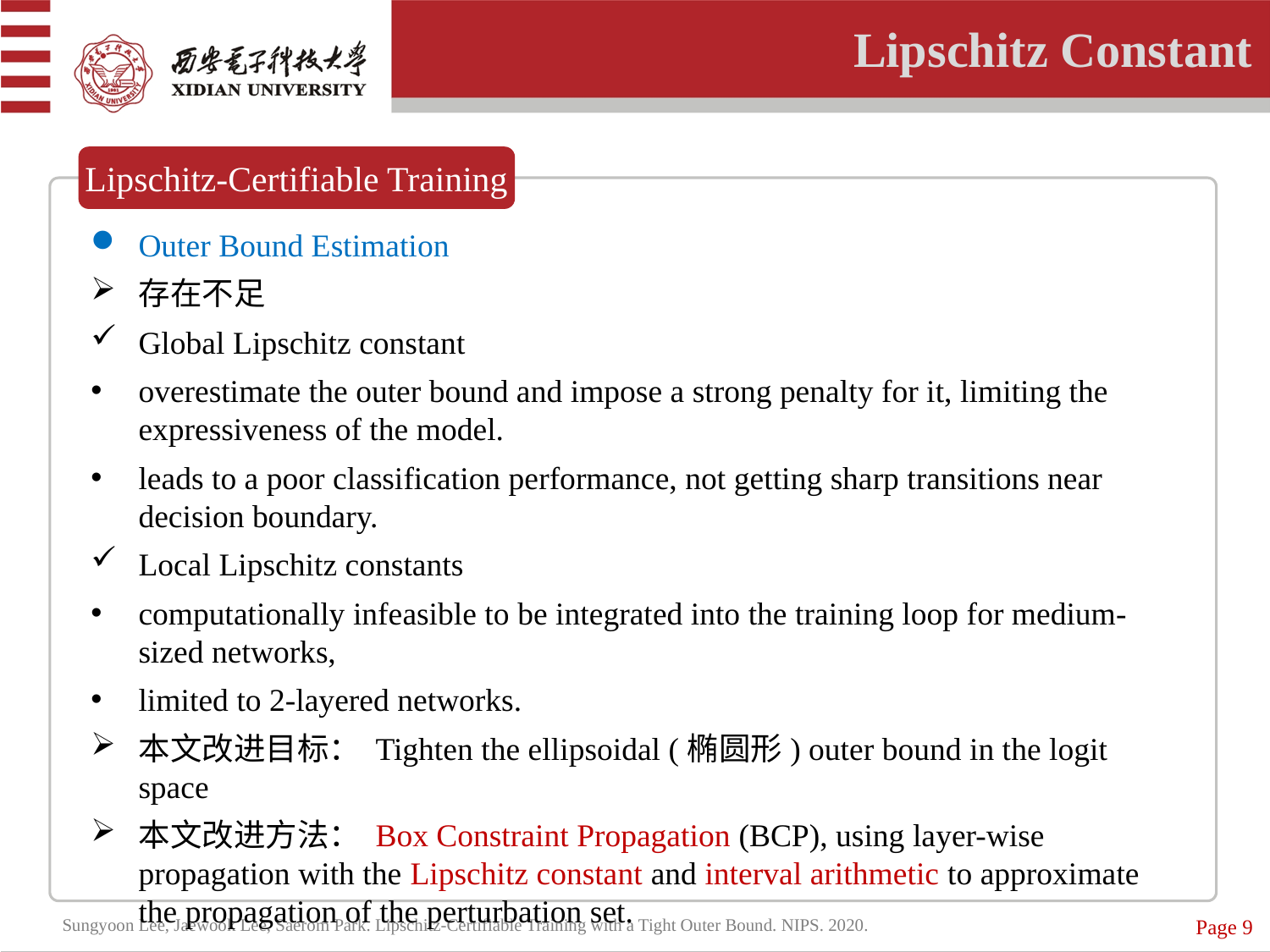

Lipschitz Constant
Lipschitz-Certifiable Training

Outer Bound Estimation
存在不足
Global Lipschitz constant
overestimate the outer bound and impose a strong penalty for it, limiting the expressiveness of the model.
leads to a poor classification performance, not getting sharp transitions near decision boundary.
Local Lipschitz constants
computationally infeasible to be integrated into the training loop for medium-sized networks,
limited to 2-layered networks.
本文改进目标： Tighten the ellipsoidal (椭圆形) outer bound in the logit space
本文改进方法： Box Constraint Propagation (BCP), using layer-wise propagation with the Lipschitz constant and interval arithmetic to approximate the propagation of the perturbation set.
Page 9
Sungyoon Lee, Jaewook Lee, Saerom Park. Lipschitz-Certifiable Training with a Tight Outer Bound. NIPS. 2020.